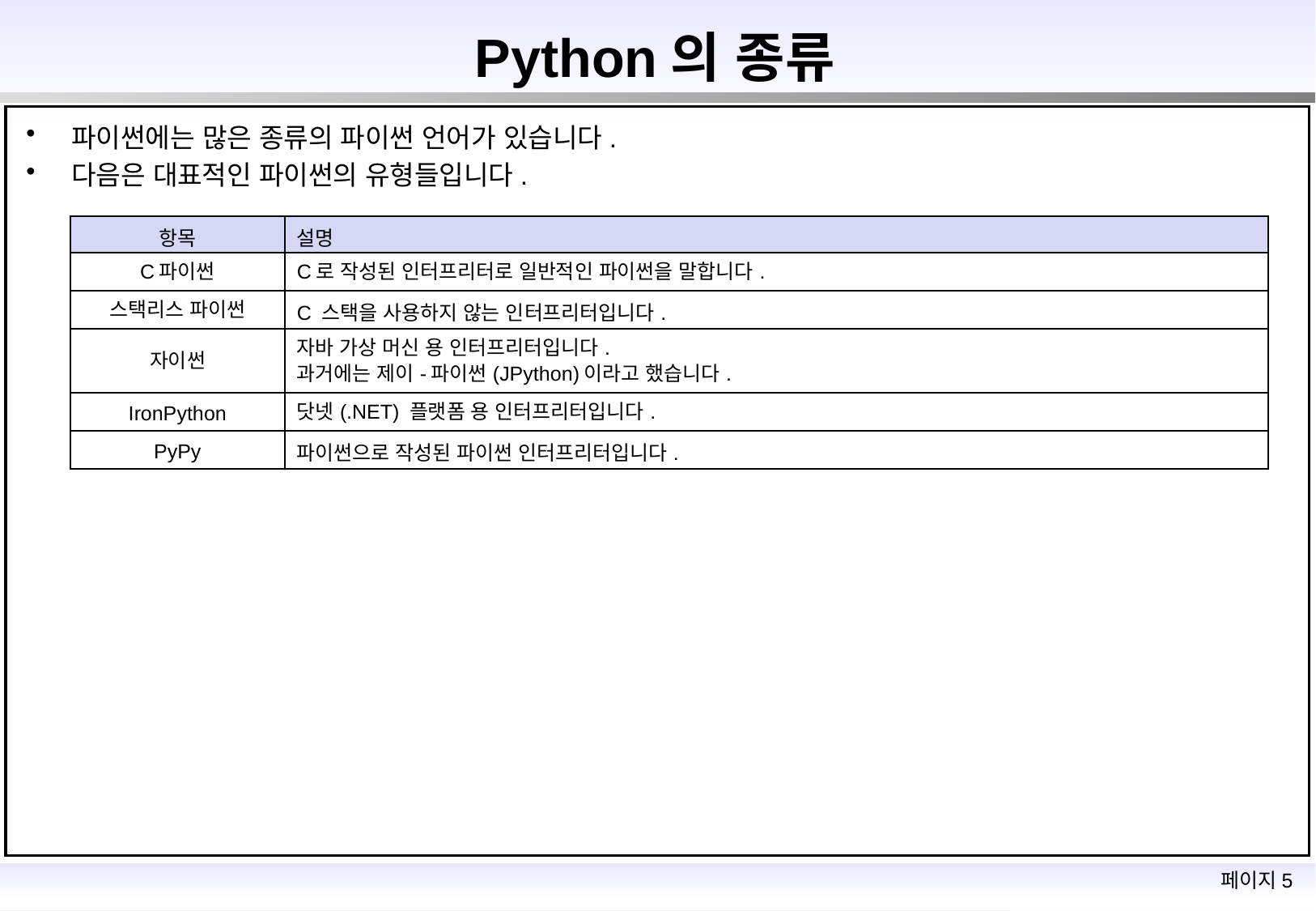

# Python의 종류
파이썬에는 많은 종류의 파이썬 언어가 있습니다.
다음은 대표적인 파이썬의 유형들입니다.
| 항목 | 설명 |
| --- | --- |
| C파이썬 | C로 작성된 인터프리터로 일반적인 파이썬을 말합니다. |
| 스택리스 파이썬 | C 스택을 사용하지 않는 인터프리터입니다. |
| 자이썬 | 자바 가상 머신 용 인터프리터입니다. 과거에는 제이-파이썬(JPython)이라고 했습니다. |
| IronPython | 닷넷(.NET) 플랫폼 용 인터프리터입니다. |
| PyPy | 파이썬으로 작성된 파이썬 인터프리터입니다. |